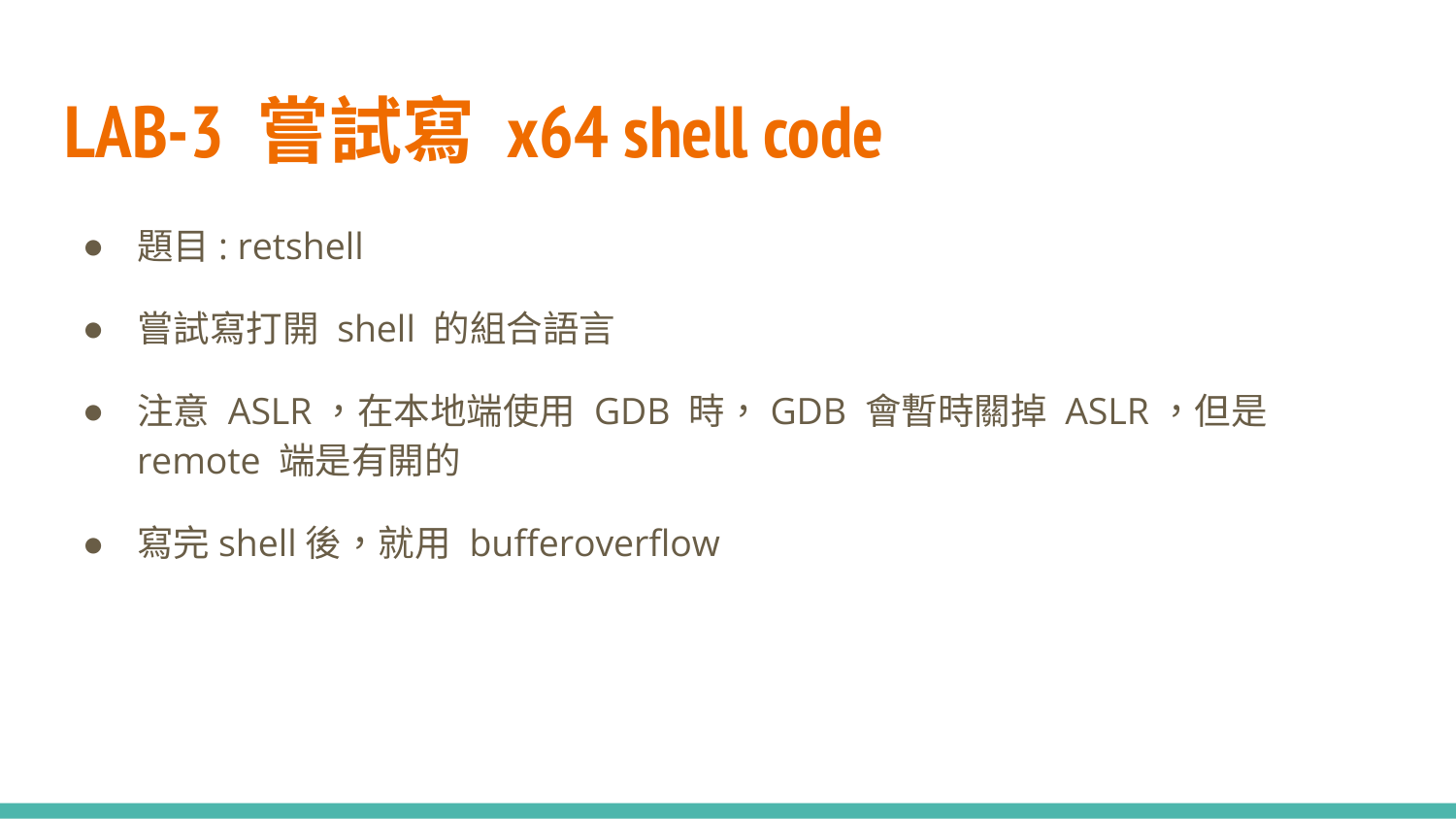

# LAB-3 嘗試寫 x64 shell code
題目: retshell
嘗試寫打開 shell 的組合語言
注意 ASLR，在本地端使用 GDB 時，GDB 會暫時關掉 ASLR，但是 remote 端是有開的
寫完shell後，就用 bufferoverflow